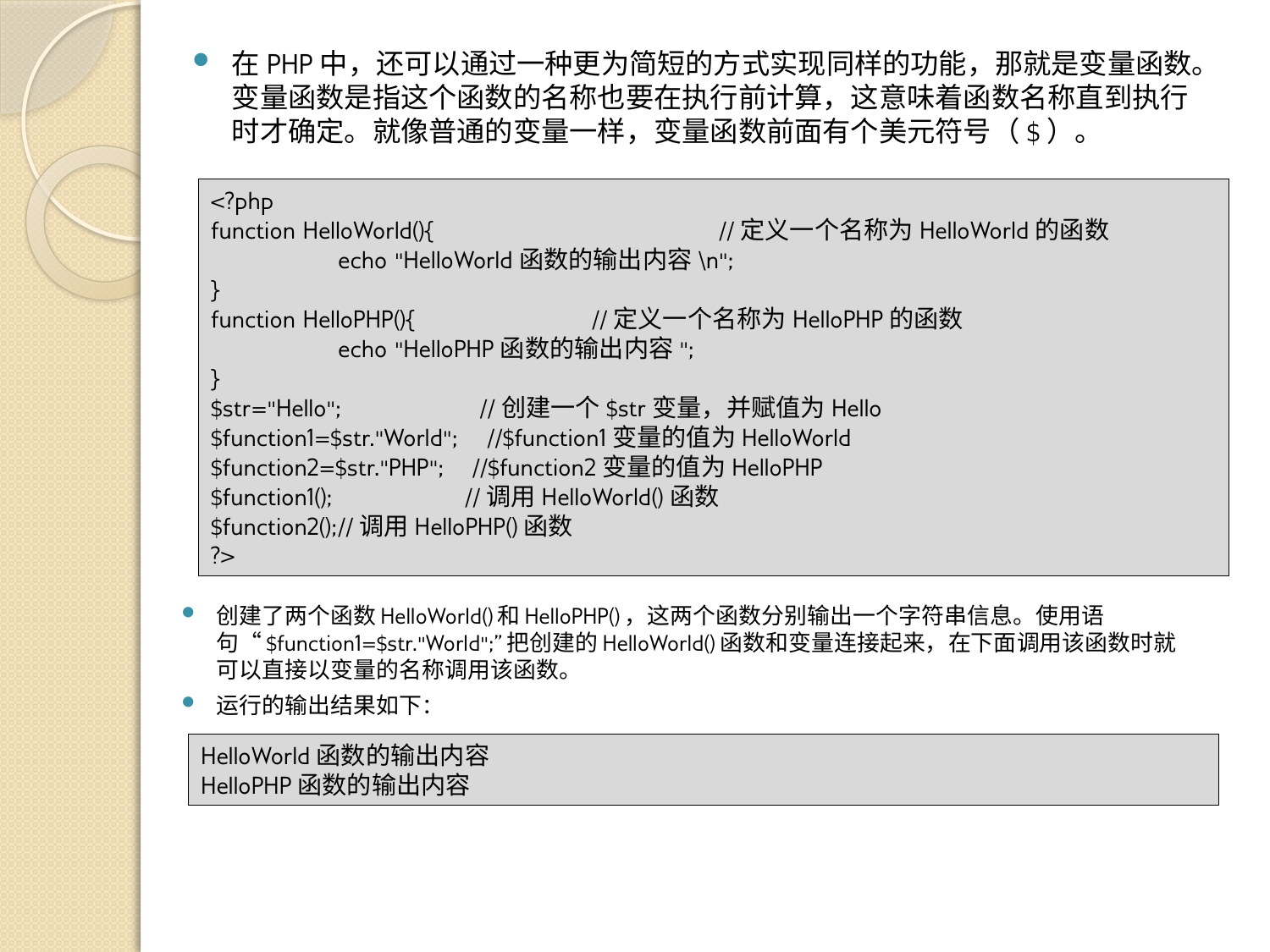

在PHP中，还可以通过一种更为简短的方式实现同样的功能，那就是变量函数。变量函数是指这个函数的名称也要在执行前计算，这意味着函数名称直到执行时才确定。就像普通的变量一样，变量函数前面有个美元符号（$）。
<?php
function HelloWorld(){			//定义一个名称为HelloWorld的函数
	echo "HelloWorld函数的输出内容\n";
}
function HelloPHP(){		//定义一个名称为HelloPHP的函数
	echo "HelloPHP函数的输出内容";
}
$str="Hello";	  //创建一个$str变量，并赋值为Hello
$function1=$str."World";	   //$function1变量的值为HelloWorld
$function2=$str."PHP";	 //$function2变量的值为HelloPHP
$function1(); 	//调用HelloWorld()函数
$function2();	//调用HelloPHP()函数
?>
创建了两个函数HelloWorld()和HelloPHP()，这两个函数分别输出一个字符串信息。使用语句“$function1=$str."World";”把创建的HelloWorld()函数和变量连接起来，在下面调用该函数时就可以直接以变量的名称调用该函数。
运行的输出结果如下：
HelloWorld函数的输出内容
HelloPHP函数的输出内容